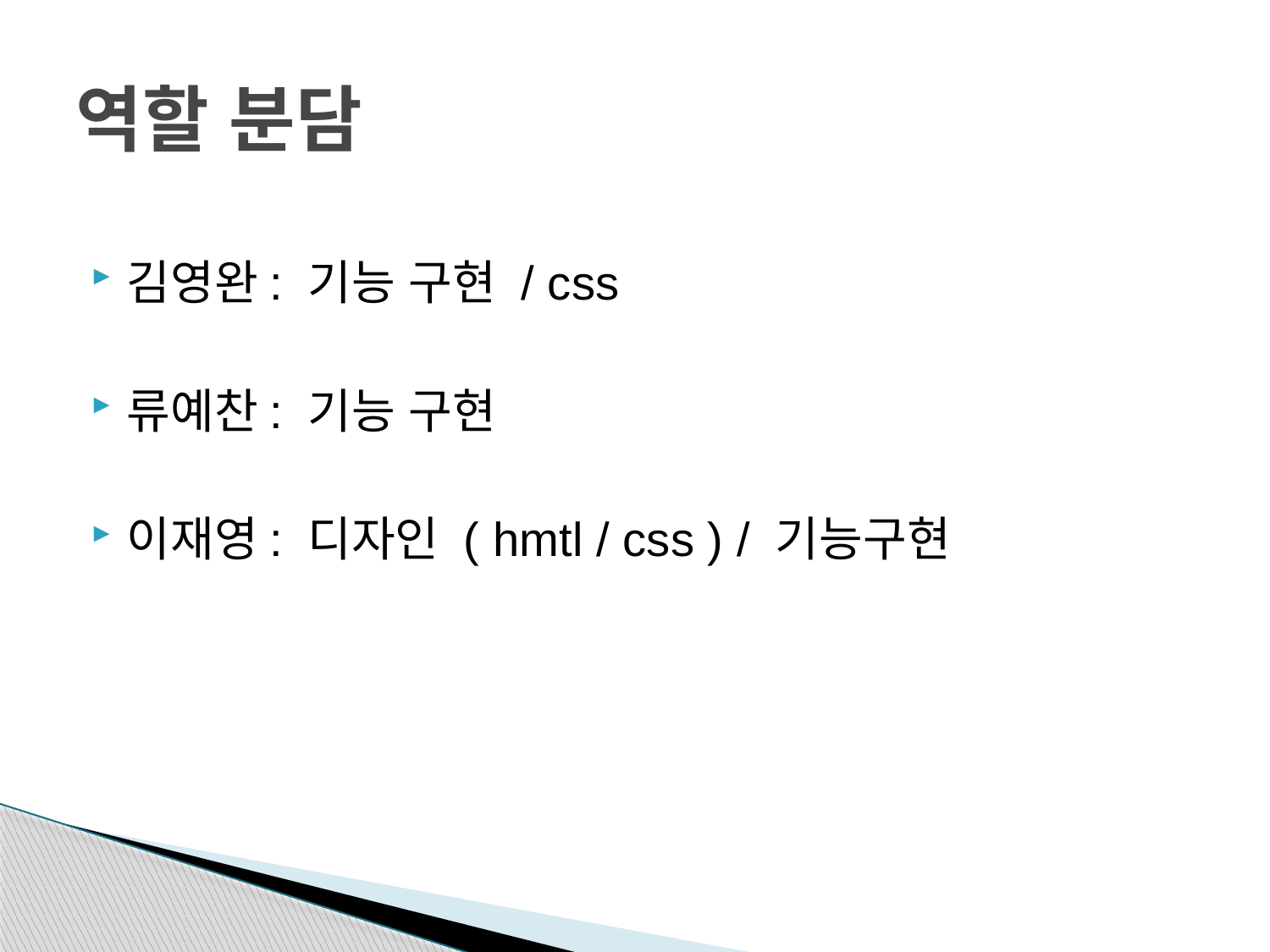

# 역할 분담
김영완: 기능 구현 / css

류예찬: 기능 구현

이재영: 디자인 ( hmtl / css ) / 기능구현